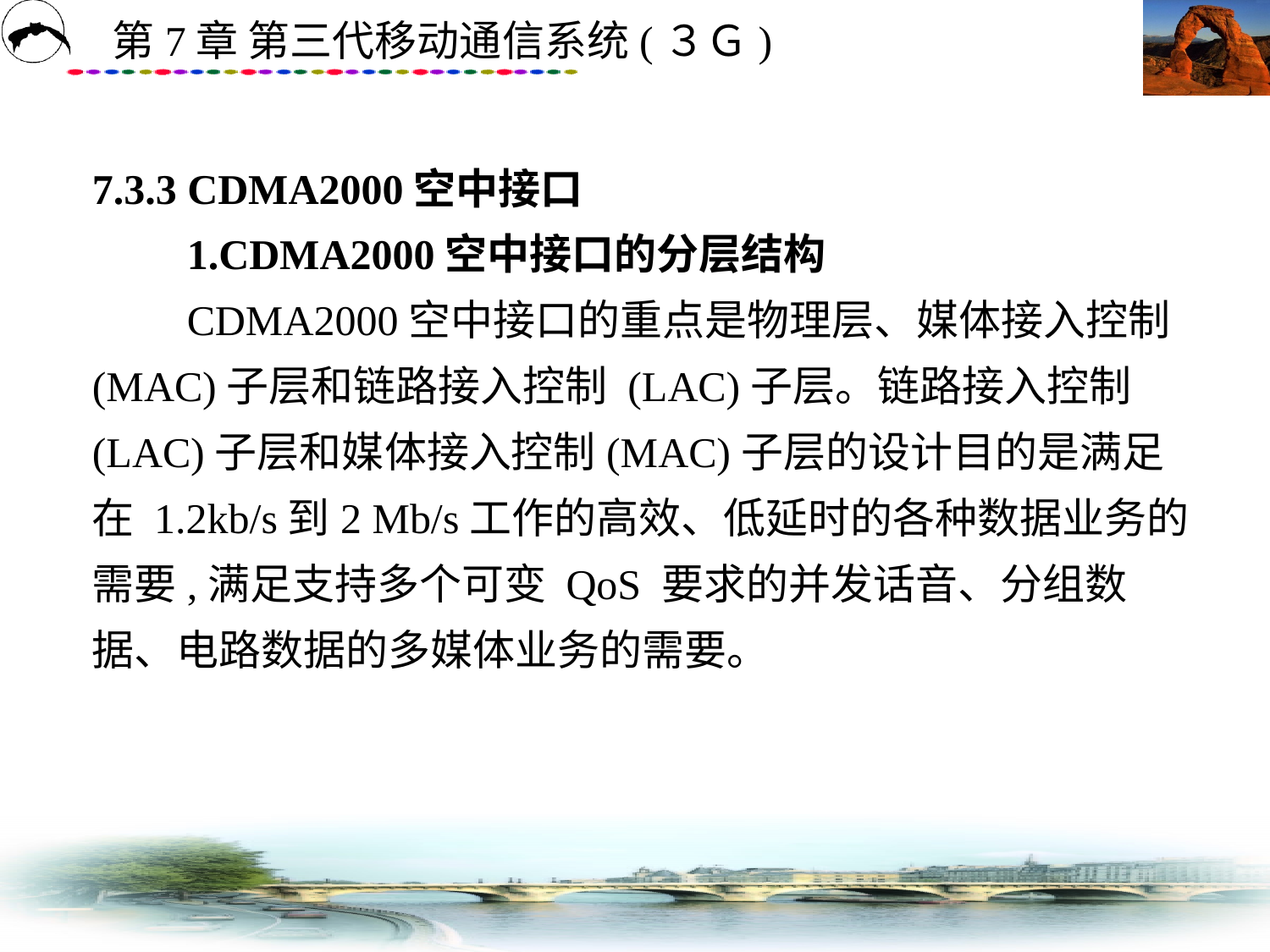

# 7.3.3 CDMA2000空中接口 　　1.CDMA2000空中接口的分层结构 　　CDMA2000空中接口的重点是物理层、媒体接入控制(MAC)子层和链路接入控制 (LAC)子层。链路接入控制(LAC)子层和媒体接入控制(MAC)子层的设计目的是满足在 1.2kb/s到2 Mb/s工作的高效、低延时的各种数据业务的需要,满足支持多个可变 QoS 要求的并发话音、分组数据、电路数据的多媒体业务的需要。